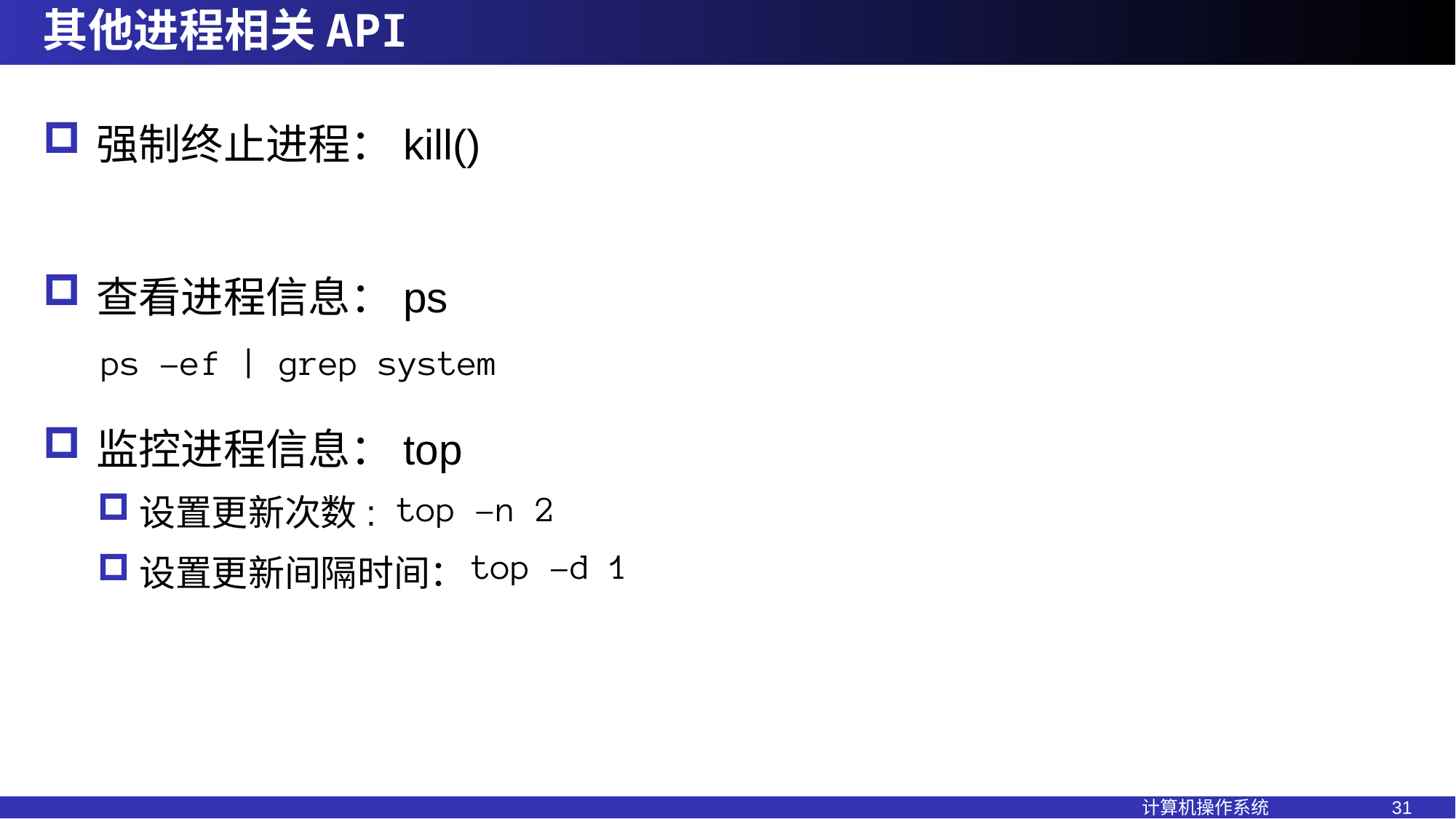

# 其他进程相关API
强制终止进程：kill()

查看进程信息：ps

监控进程信息：top
设置更新次数:
设置更新间隔时间：
ps -ef | grep system
top –n 2
top –d 1
计算机操作系统                     31